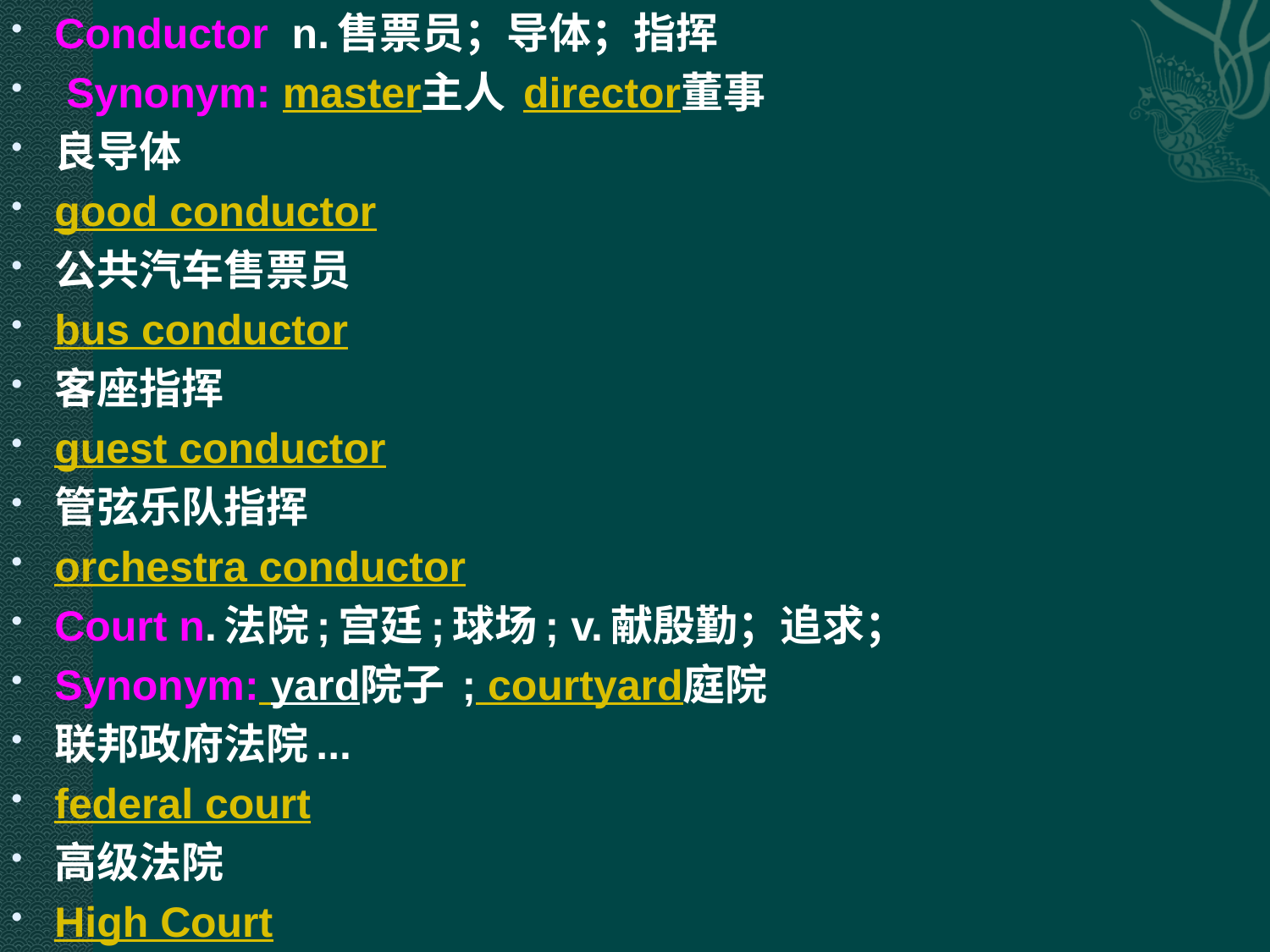

Conductor  n.售票员；导体；指挥
 Synonym: master主人 director董事
良导体
good conductor
公共汽车售票员
bus conductor
客座指挥
guest conductor
管弦乐队指挥
orchestra conductor
Court n.法院;宫廷;球场; v.献殷勤；追求；
Synonym: yard院子 ; courtyard庭院
联邦政府法院...
federal court
高级法院
High Court